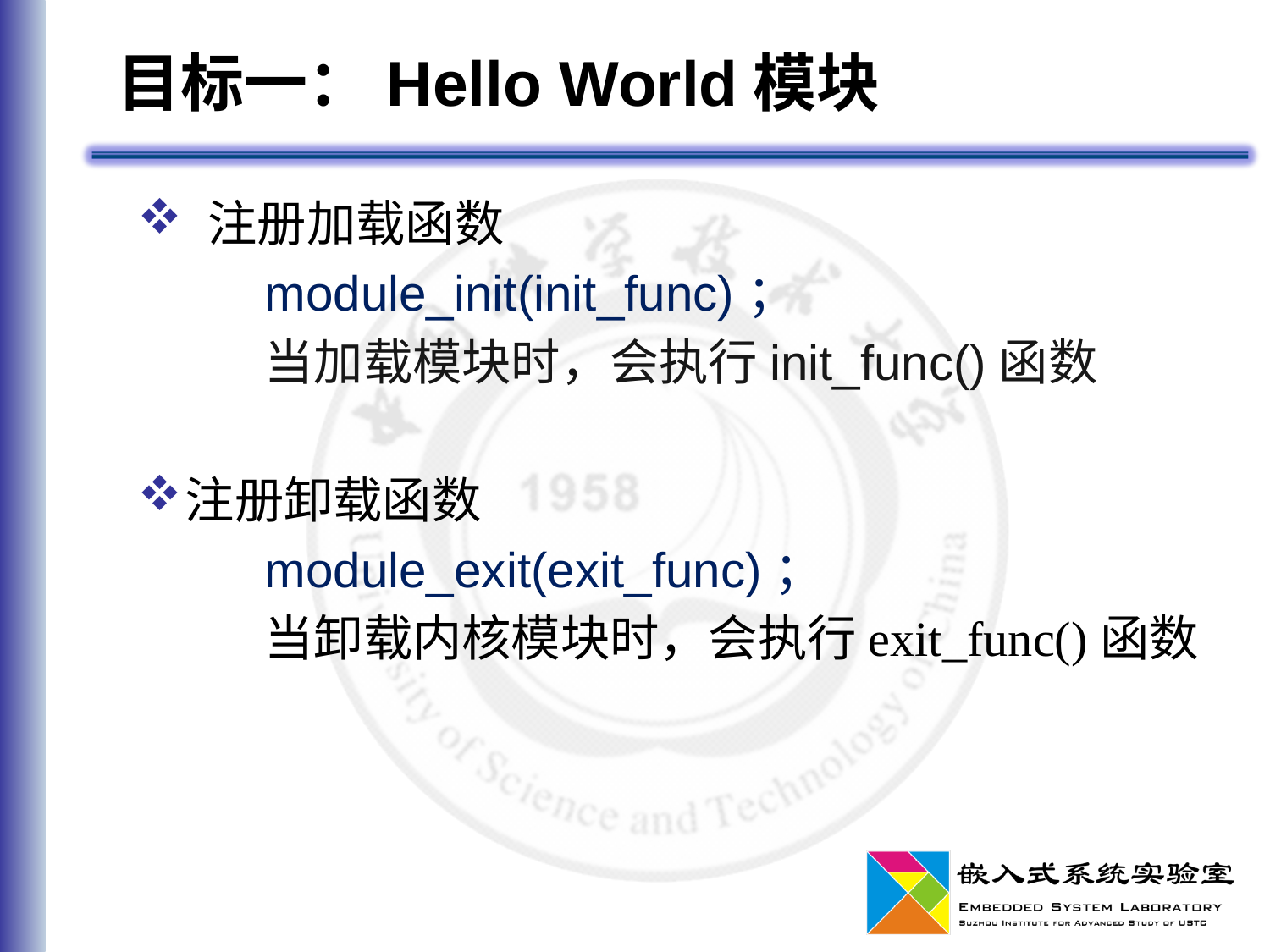

# 目标一：Hello World模块
 注册加载函数
	module_init(init_func)；
	当加载模块时，会执行init_func()函数

注册卸载函数
	module_exit(exit_func)；
	当卸载内核模块时，会执行exit_func()函数